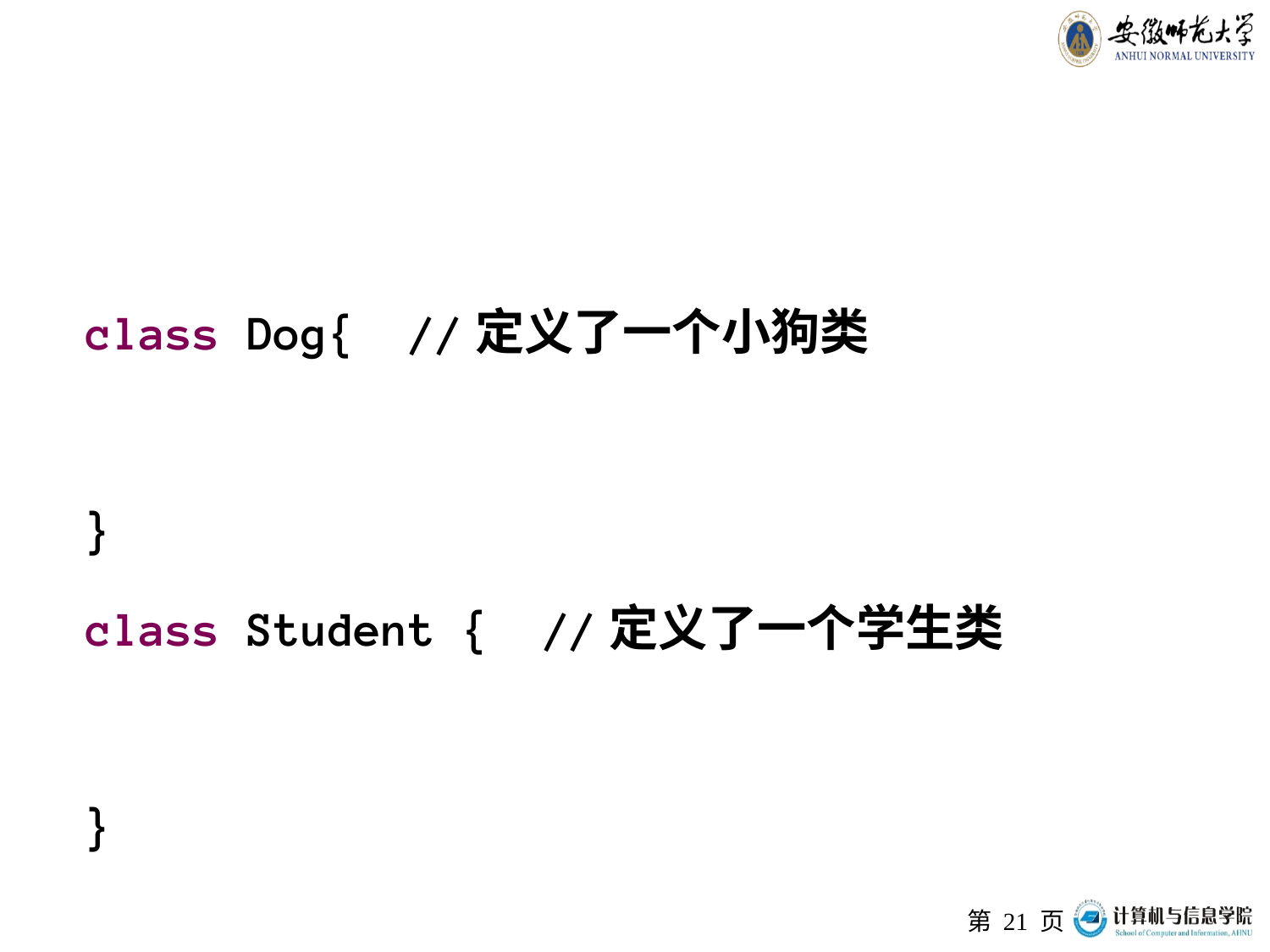

#
class Dog{  //定义了一个小狗类

}
class Student {  //定义了一个学生类

}

第 21 页